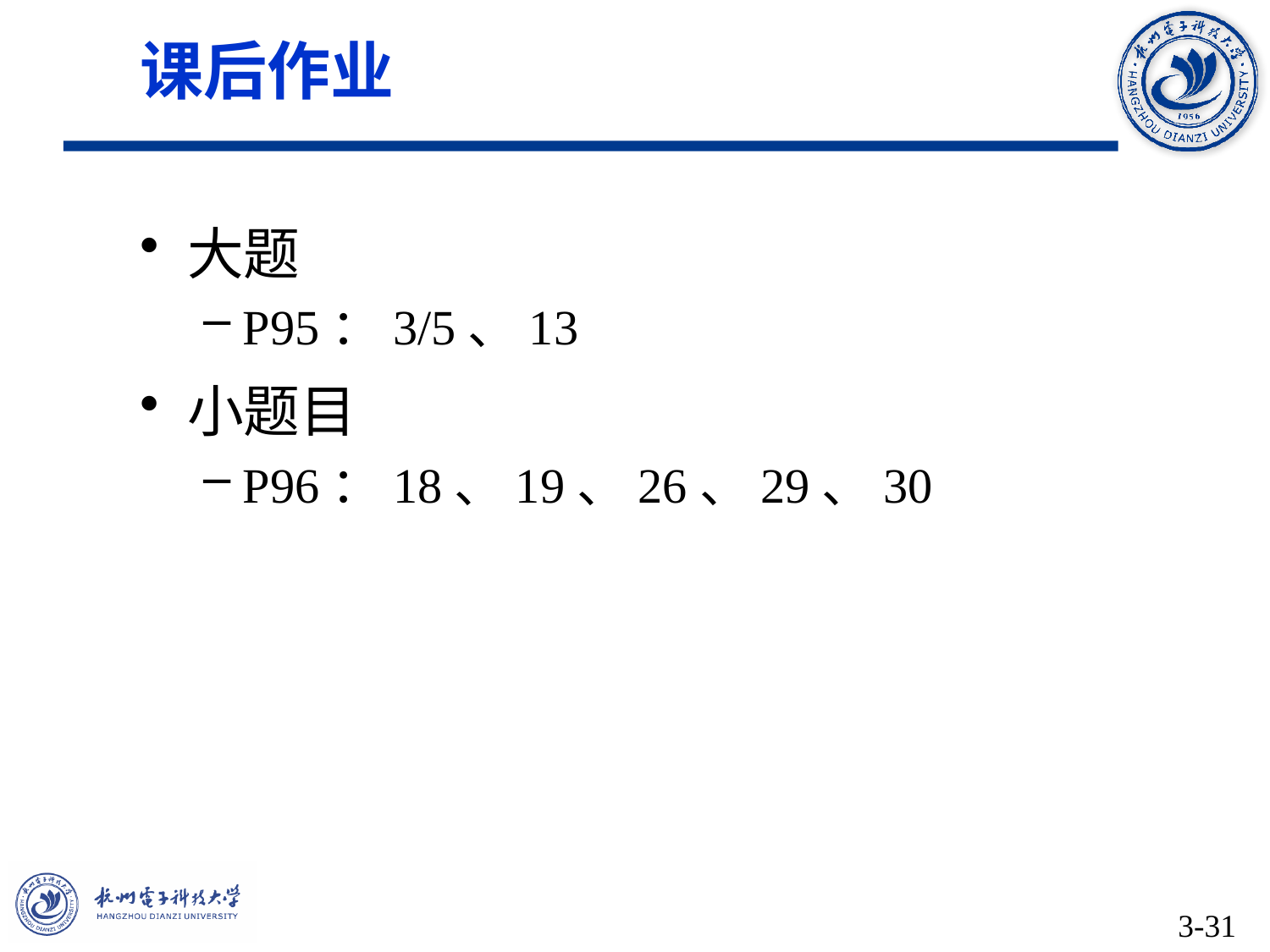

# 课后作业
大题
P95：3/5、13
小题目
P96：18、19、26、29、30
3-31